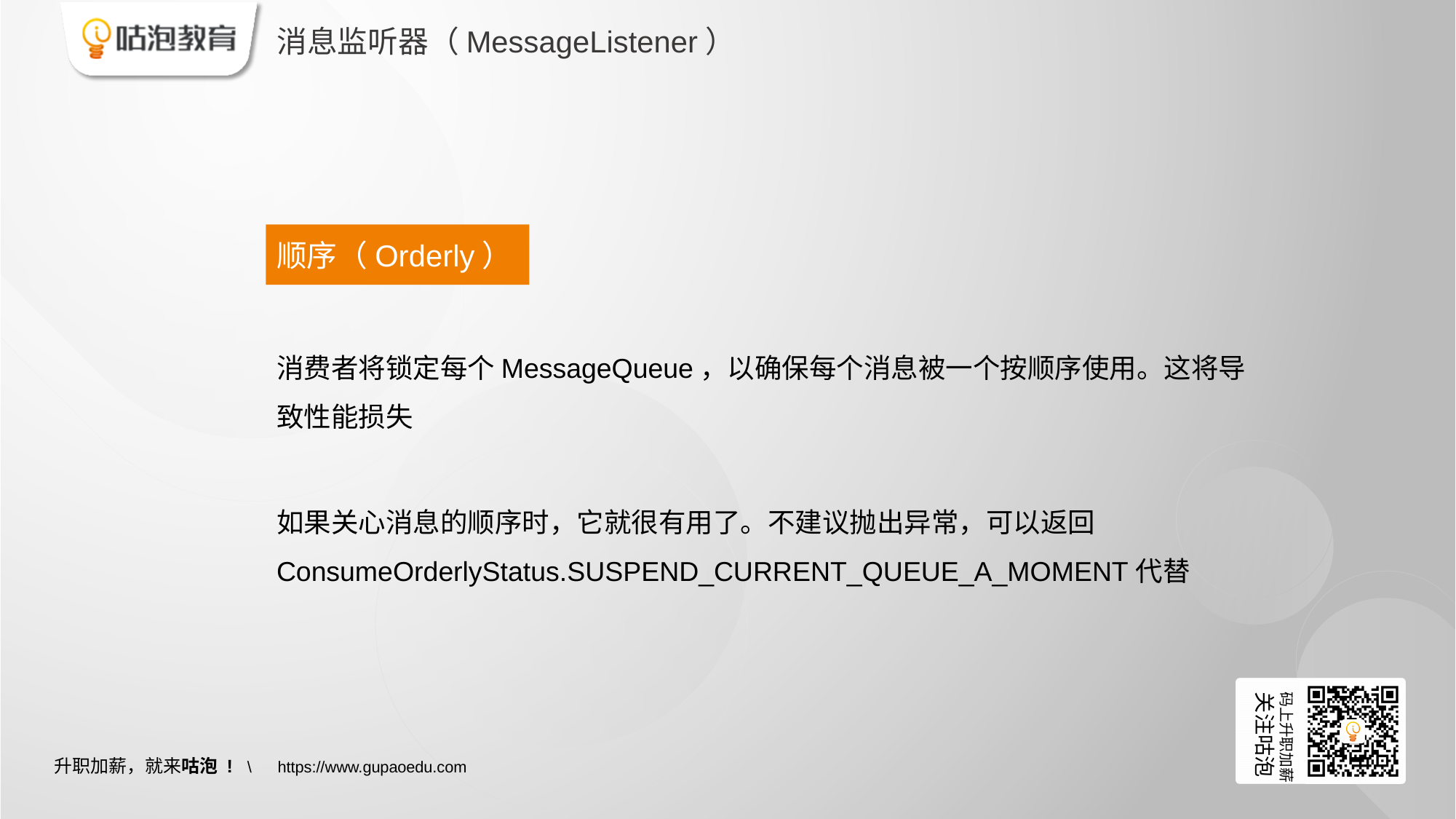

# 消息监听器（MessageListener）
顺序（Orderly）
消费者将锁定每个MessageQueue，以确保每个消息被一个按顺序使用。这将导致性能损失
如果关心消息的顺序时，它就很有用了。不建议抛出异常，可以返回ConsumeOrderlyStatus.SUSPEND_CURRENT_QUEUE_A_MOMENT代替